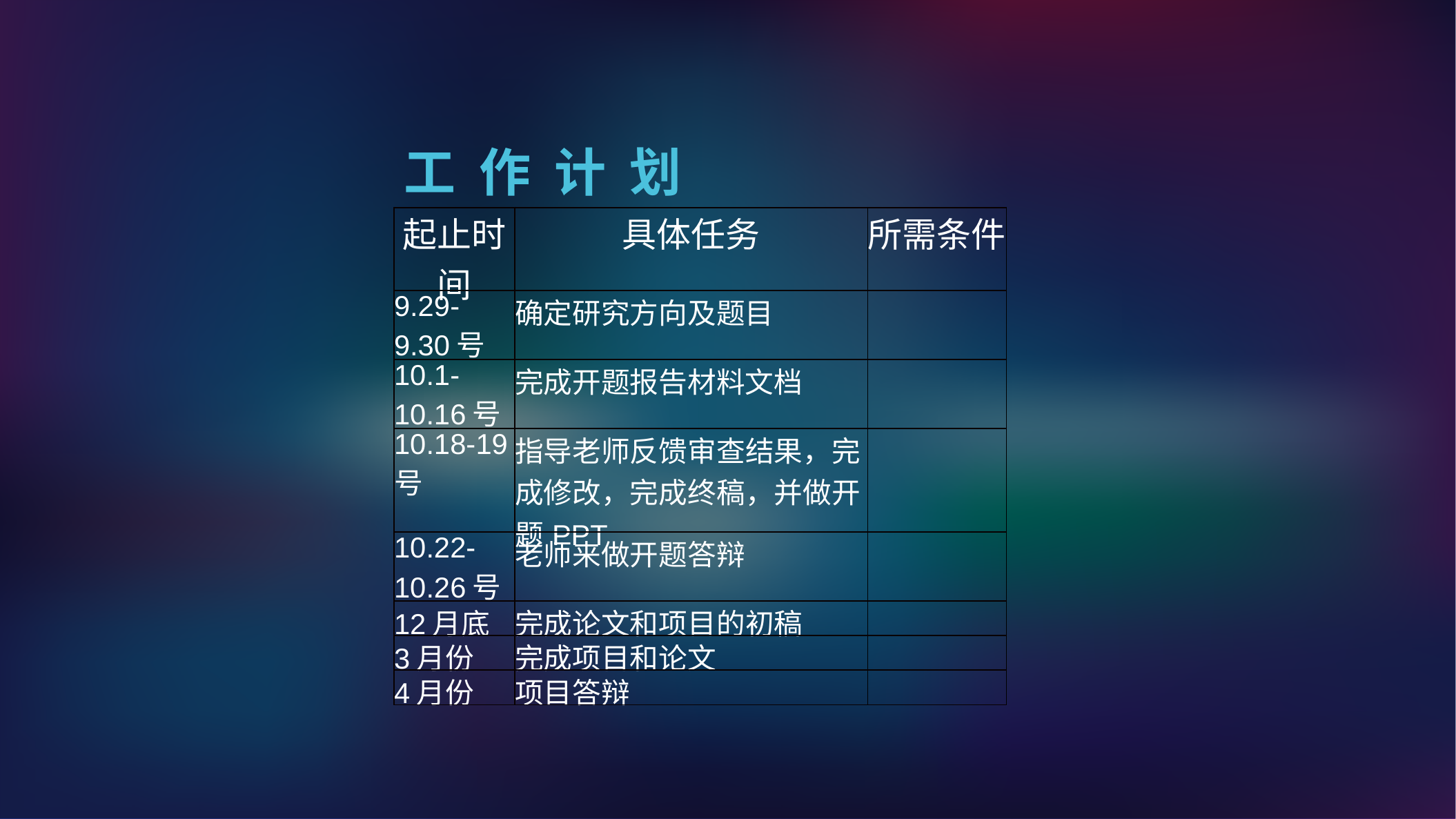

工  作  计  划
| 起止时间 | 具体任务 | 所需条件 |
| --- | --- | --- |
| 9.29-9.30号 | 确定研究方向及题目 |  |
| 10.1-10.16号 | 完成开题报告材料文档 |  |
| 10.18-19号 | 指导老师反馈审查结果，完成修改，完成终稿，并做开题PPT |  |
| 10.22-10.26号 | 老师来做开题答辩 |  |
| 12月底 | 完成论文和项目的初稿 |  |
| 3月份 | 完成项目和论文 |  |
| 4月份 | 项目答辩 |  |